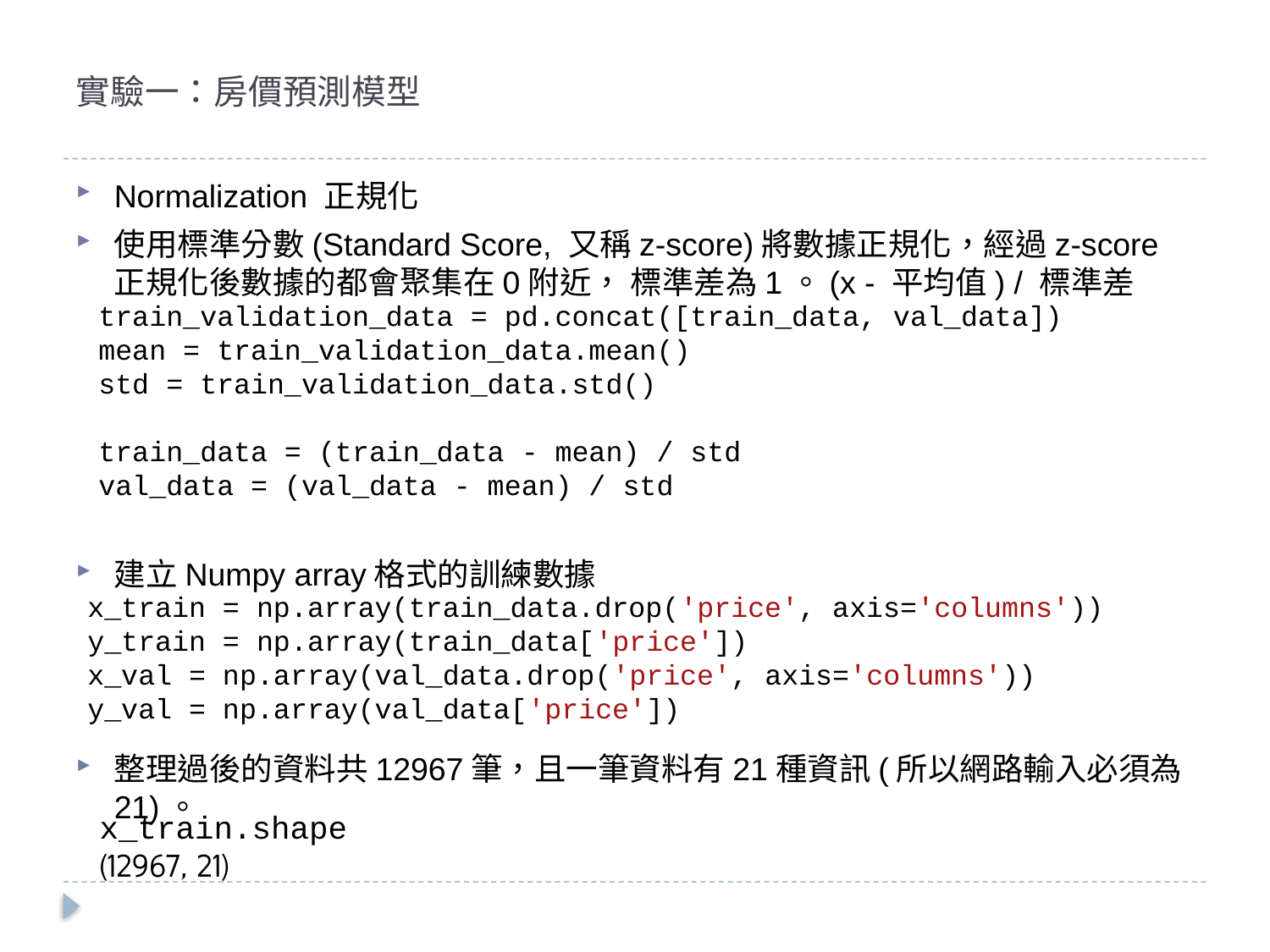

# 實驗一：房價預測模型
Normalization 正規化
使用標準分數(Standard Score, 又稱z-score)將數據正規化，經過z-score正規化後數據的都會聚集在0附近， 標準差為1。(x - 平均值) / 標準差

建立Numpy array格式的訓練數據

整理過後的資料共12967筆，且一筆資料有21種資訊(所以網路輸入必須為21)。

train_validation_data = pd.concat([train_data, val_data])
mean = train_validation_data.mean()
std = train_validation_data.std()
train_data = (train_data - mean) / std
val_data = (val_data - mean) / std
x_train = np.array(train_data.drop('price', axis='columns'))
y_train = np.array(train_data['price'])
x_val = np.array(val_data.drop('price', axis='columns'))
y_val = np.array(val_data['price'])
x_train.shape
(12967, 21)